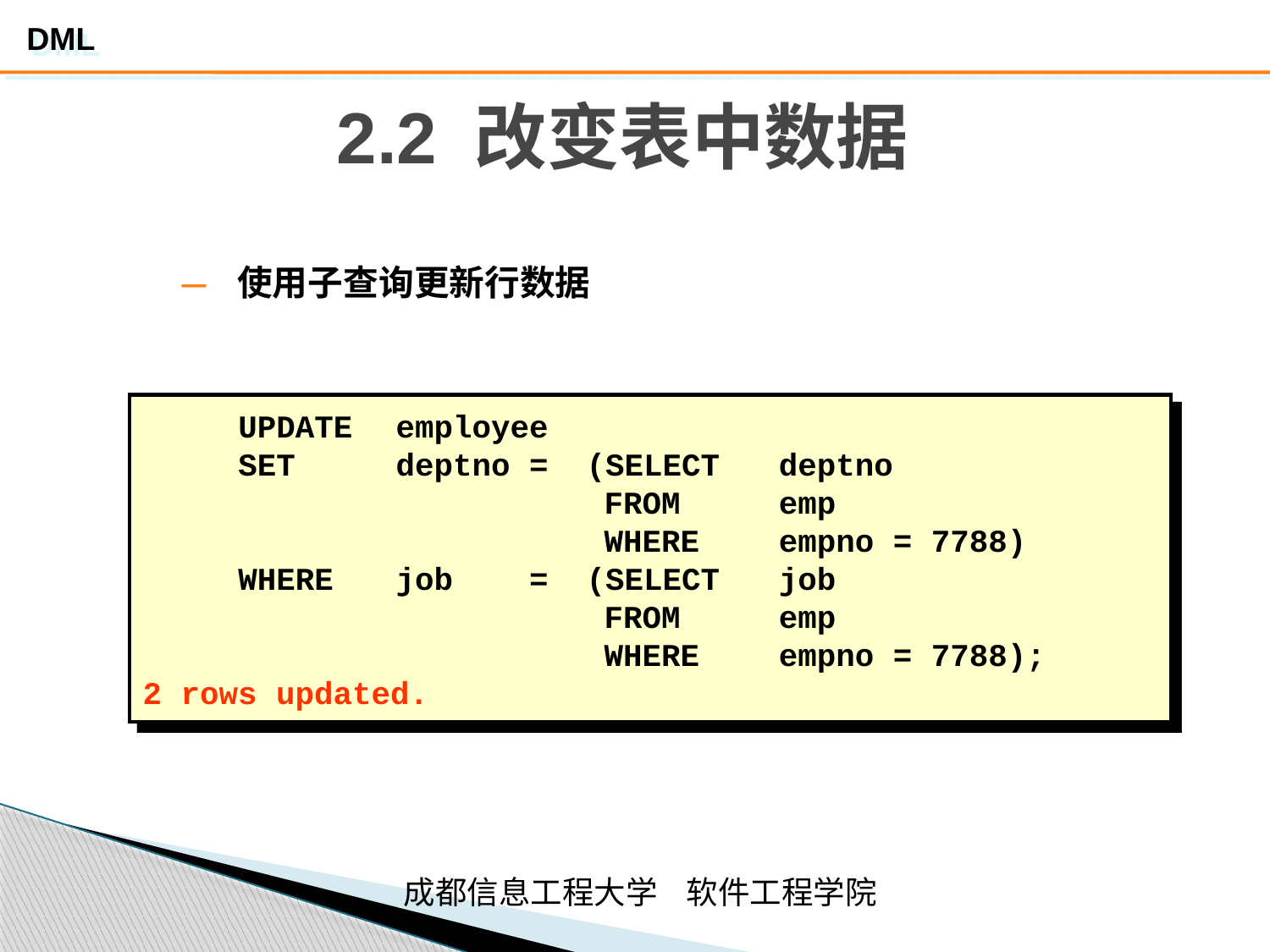

# 2.2 改变表中数据
使用子查询更新行数据
	UPDATE	employee
   	SET	deptno =  (SELECT	deptno
   			FROM	emp
   			WHERE	empno = 7788)
   	WHERE	job    =  (SELECT	job
   			FROM	emp
   			WHERE	empno = 7788);
2 rows updated.